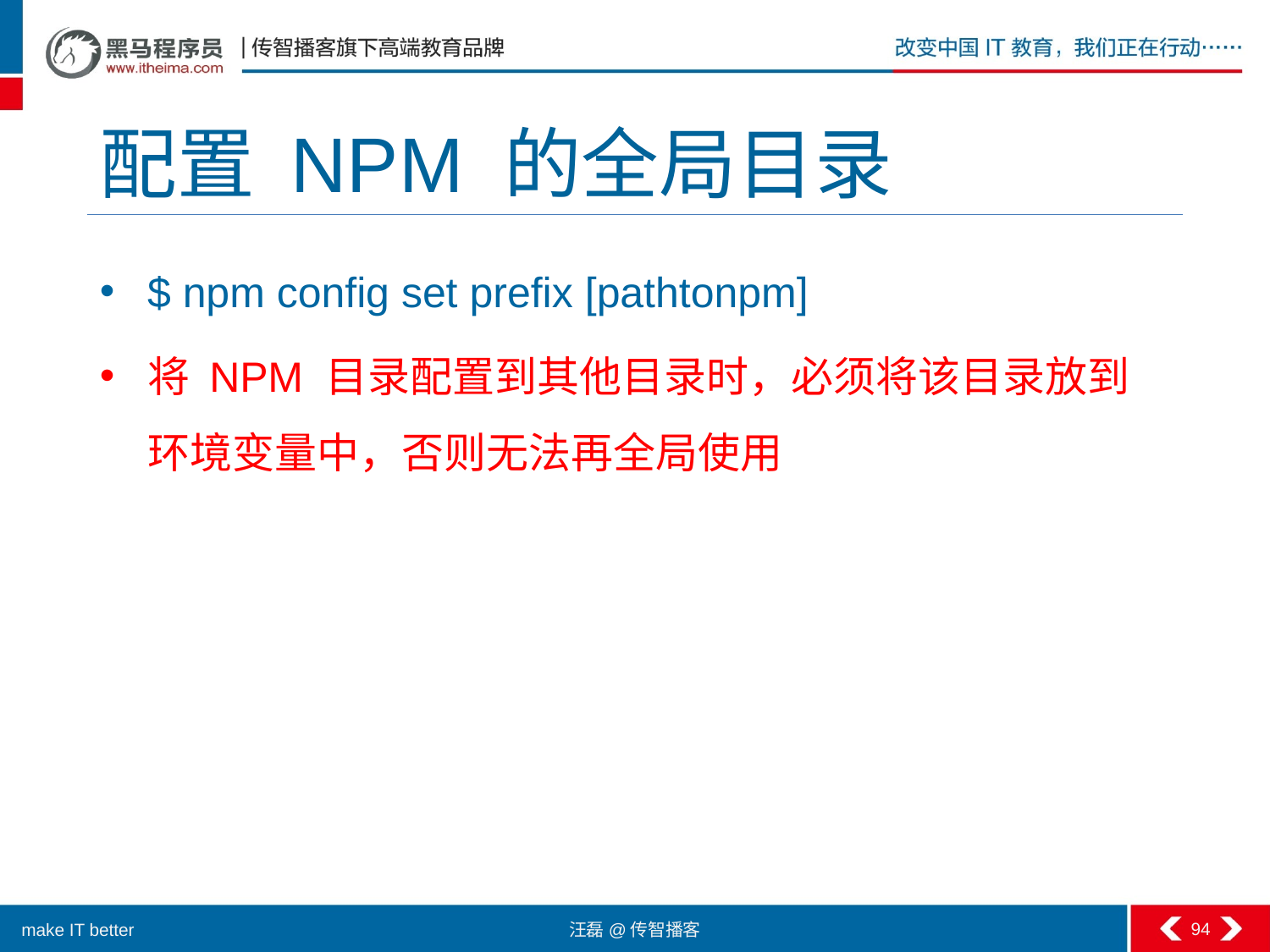

# 配置 NPM 的全局目录
$ npm config set prefix [pathtonpm]
将 NPM 目录配置到其他目录时，必须将该目录放到环境变量中，否则无法再全局使用
94
汪磊@传智播客
make IT better